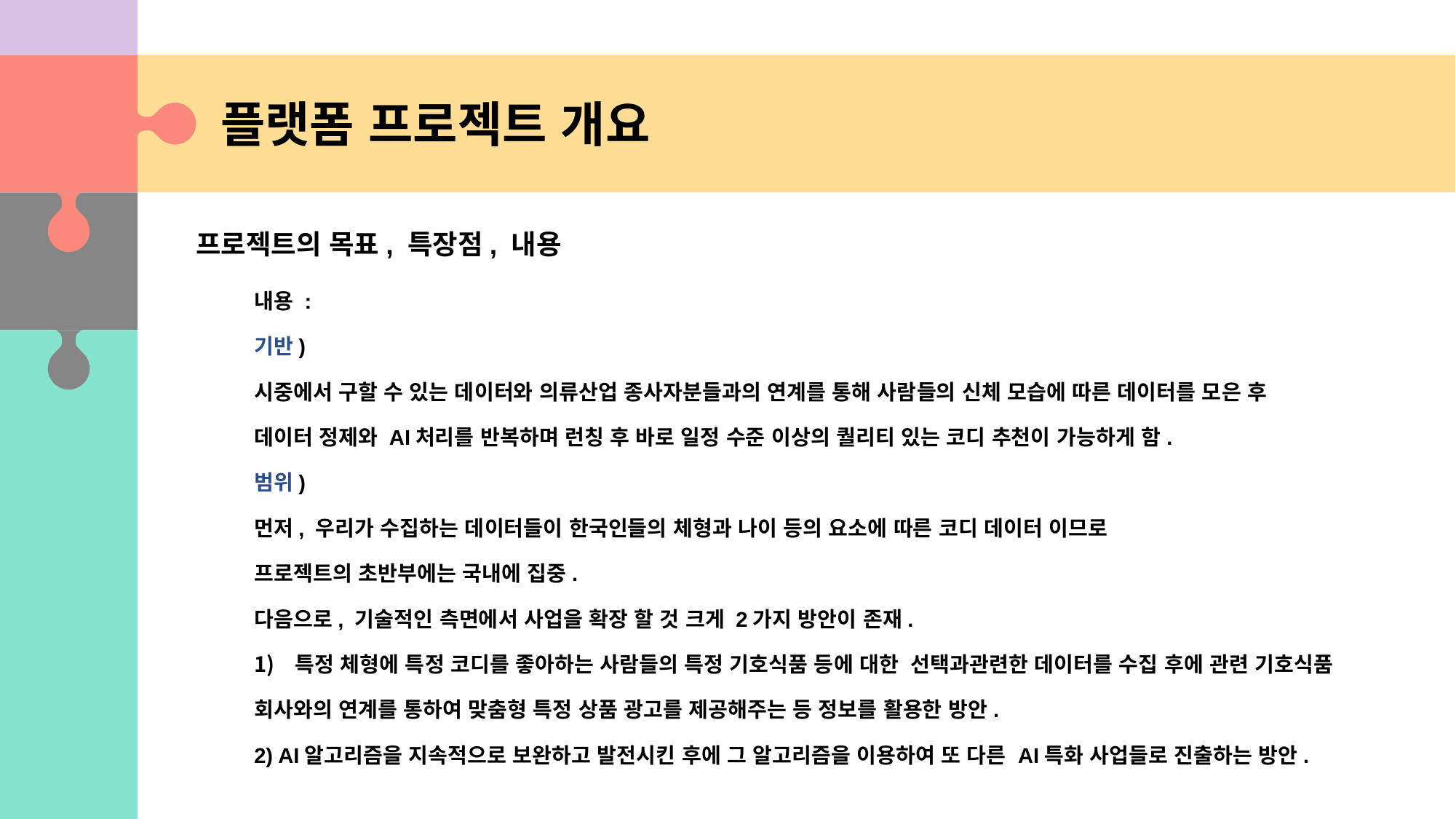

플랫폼 프로젝트 개요

프로젝트의 목표, 특장점, 내용
내용 :
기반)
시중에서 구할 수 있는 데이터와 의류산업 종사자분들과의 연계를 통해 사람들의 신체 모습에 따른 데이터를 모은 후
데이터 정제와 AI처리를 반복하며 런칭 후 바로 일정 수준 이상의 퀄리티 있는 코디 추천이 가능하게 함.
범위)
먼저, 우리가 수집하는 데이터들이 한국인들의 체형과 나이 등의 요소에 따른 코디 데이터 이므로
프로젝트의 초반부에는 국내에 집중.
다음으로, 기술적인 측면에서 사업을 확장 할 것 크게 2가지 방안이 존재.
특정 체형에 특정 코디를 좋아하는 사람들의 특정 기호식품 등에 대한  선택과관련한 데이터를 수집 후에 관련 기호식품
회사와의 연계를 통하여 맞춤형 특정 상품 광고를 제공해주는 등 정보를 활용한 방안.
2) AI알고리즘을 지속적으로 보완하고 발전시킨 후에 그 알고리즘을 이용하여 또 다른 AI특화 사업들로 진출하는 방안.